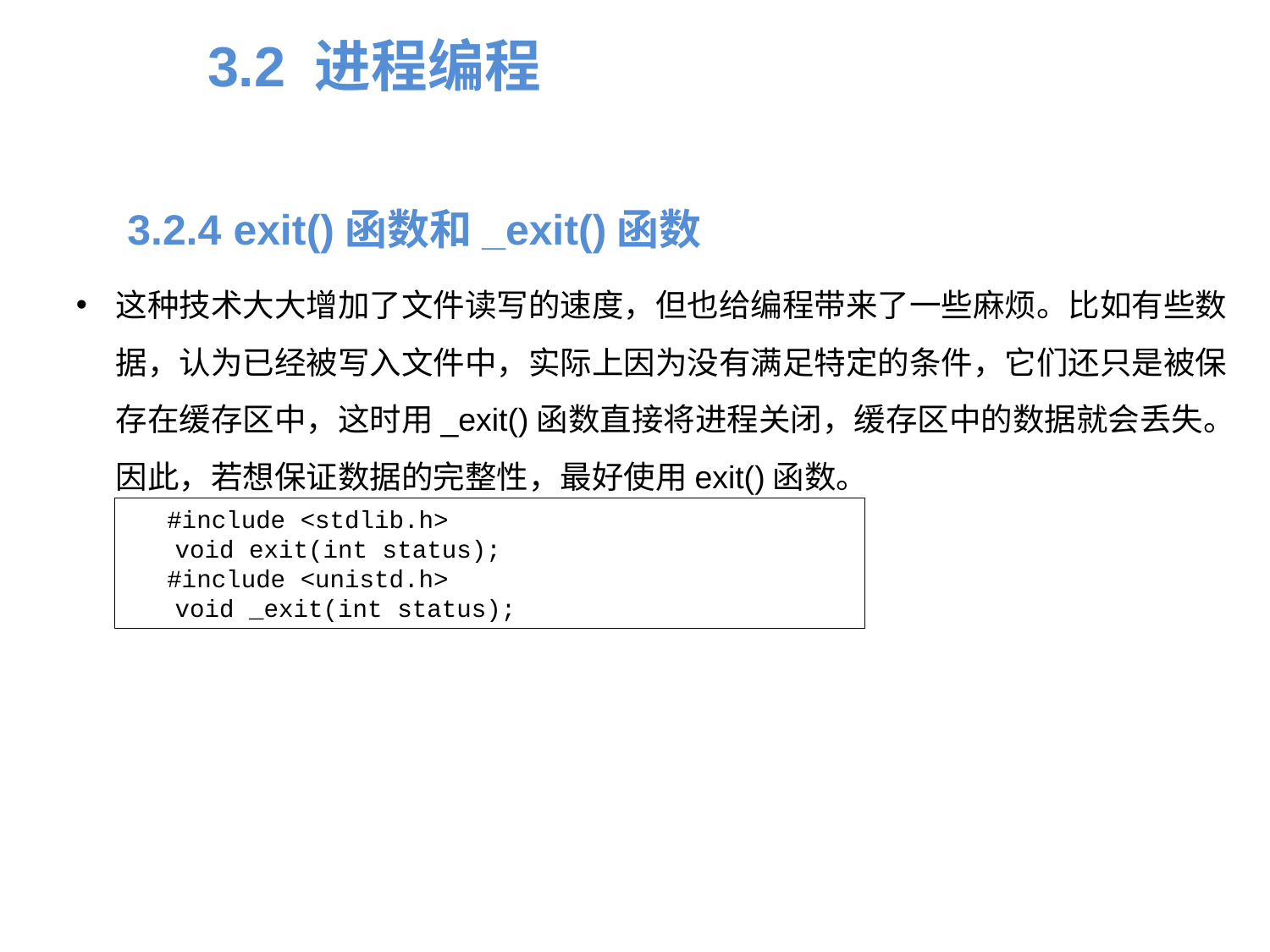

3.2 进程编程
3.2.4 exit()函数和_exit()函数
这种技术大大增加了文件读写的速度，但也给编程带来了一些麻烦。比如有些数据，认为已经被写入文件中，实际上因为没有满足特定的条件，它们还只是被保存在缓存区中，这时用_exit()函数直接将进程关闭，缓存区中的数据就会丢失。因此，若想保证数据的完整性，最好使用exit()函数。
#include <stdlib.h>
void exit(int status);
#include <unistd.h>
void _exit(int status);